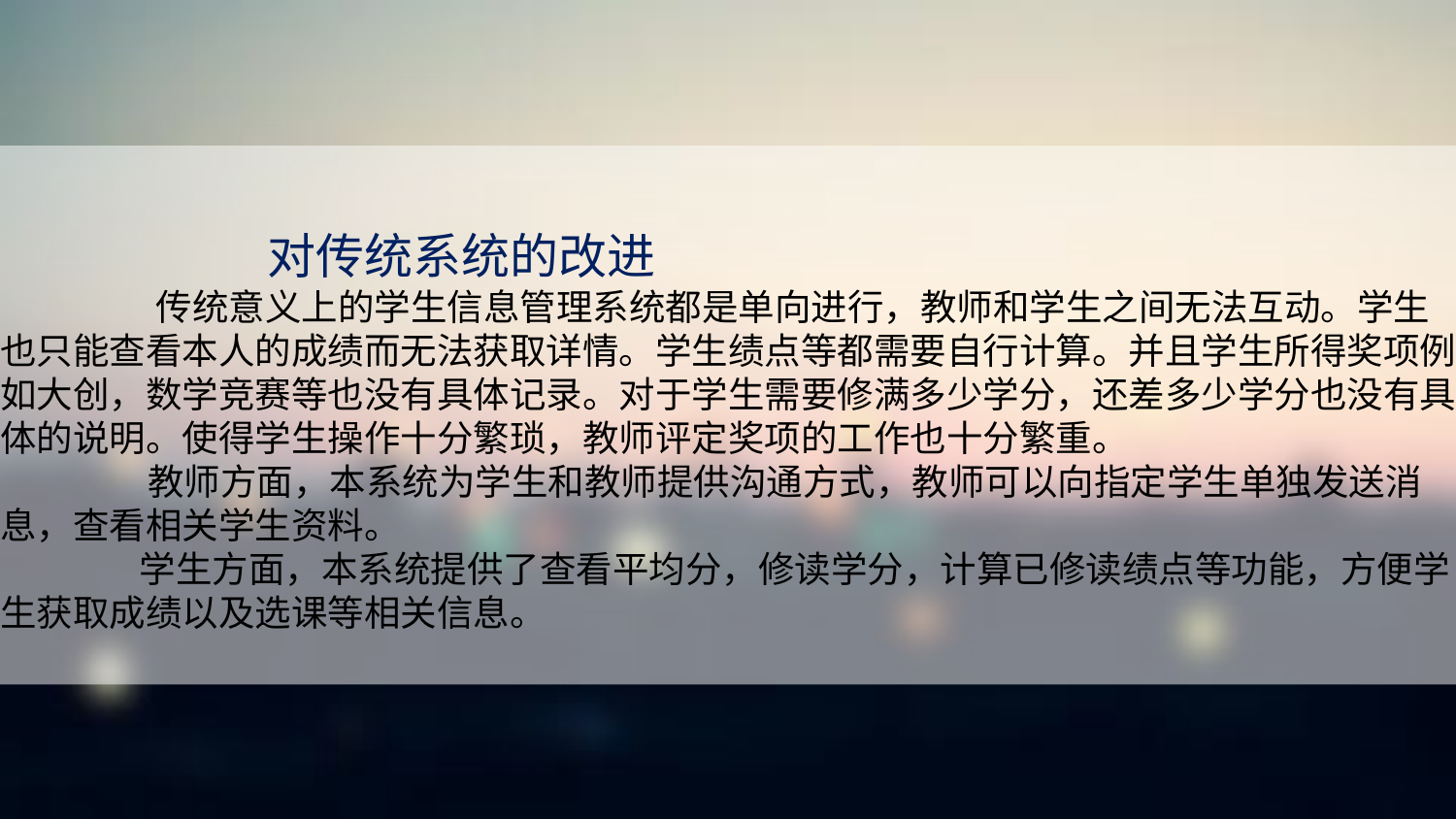

对传统系统的改进
            传统意义上的学生信息管理系统都是单向进行，教师和学生之间无法互动。学生也只能查看本人的成绩而无法获取详情。学生绩点等都需要自行计算。并且学生所得奖项例如大创，数学竞赛等也没有具体记录。对于学生需要修满多少学分，还差多少学分也没有具体的说明。使得学生操作十分繁琐，教师评定奖项的工作也十分繁重。
           教师方面，本系统为学生和教师提供沟通方式，教师可以向指定学生单独发送消息，查看相关学生资料。
          学生方面，本系统提供了查看平均分，修读学分，计算已修读绩点等功能，方便学生获取成绩以及选课等相关信息。